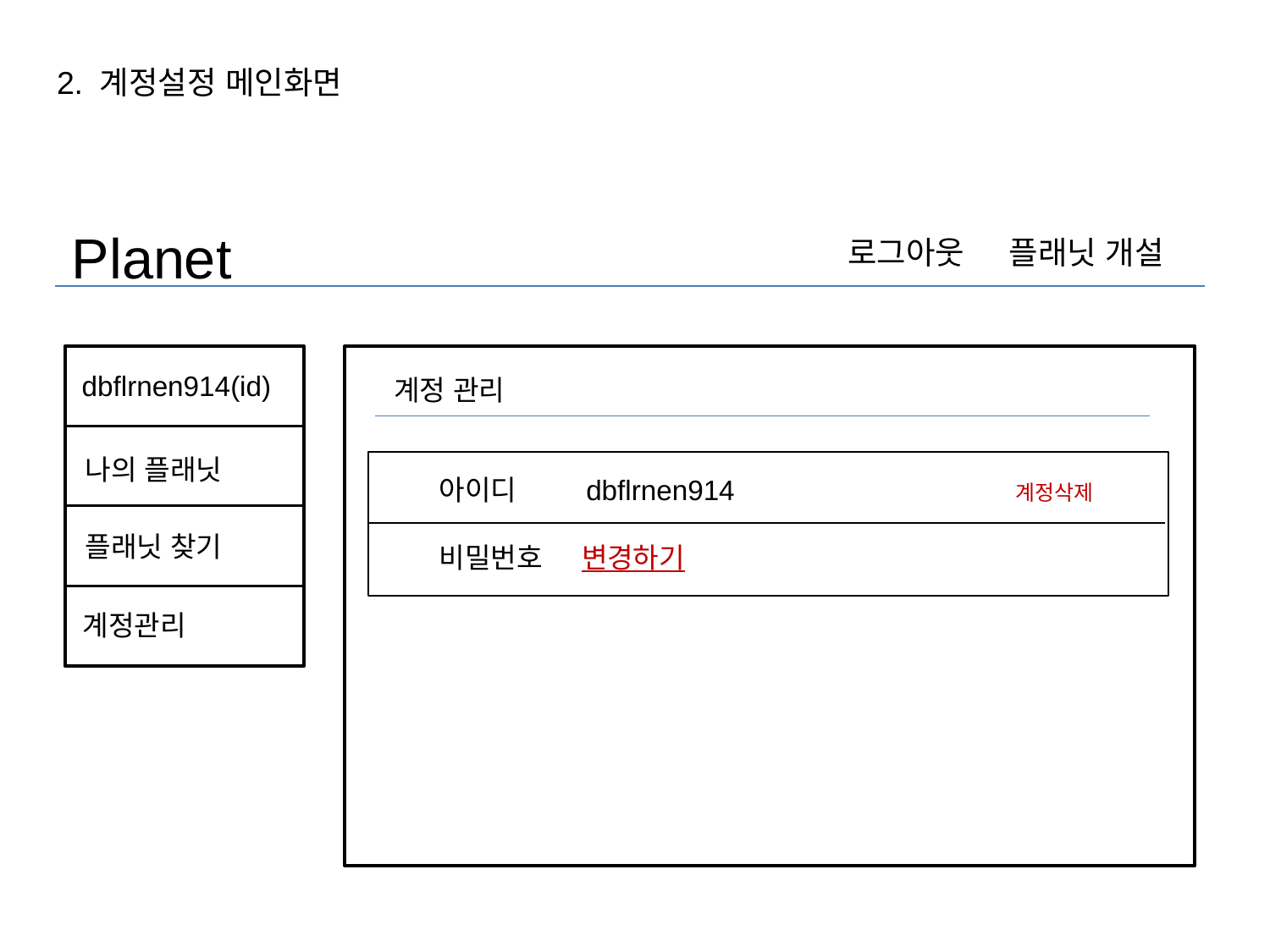

2. 계정설정 메인화면
Planet
로그아웃     플래닛 개설

dbflrnen914(id)
계정 관리
나의 플래닛

아이디        dbflrnen914                                   계정삭제

비밀번호     변경하기
플래닛 찾기
계정관리